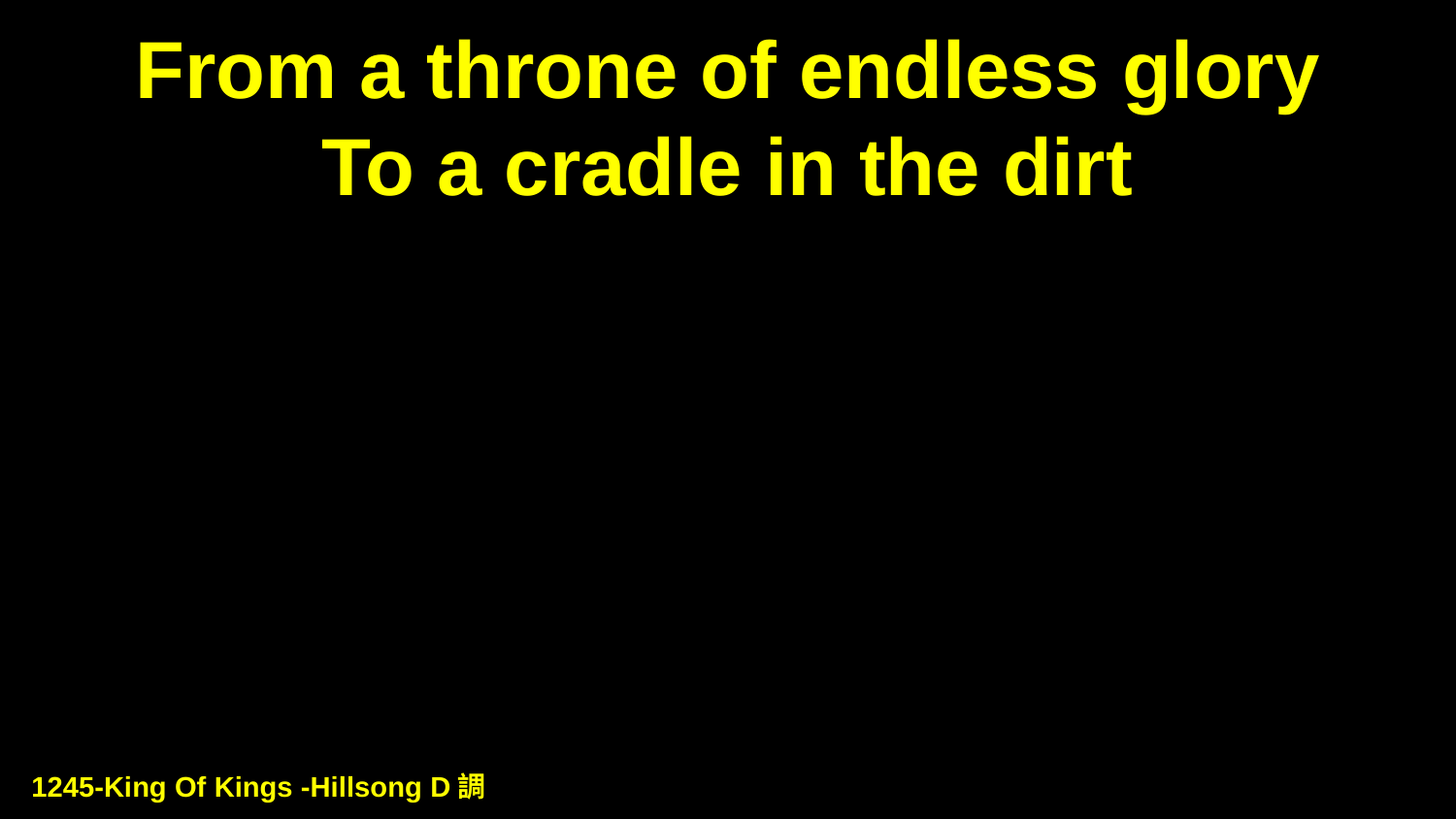

# From a throne of endless glory To a cradle in the dirt
1245-King Of Kings -Hillsong D調